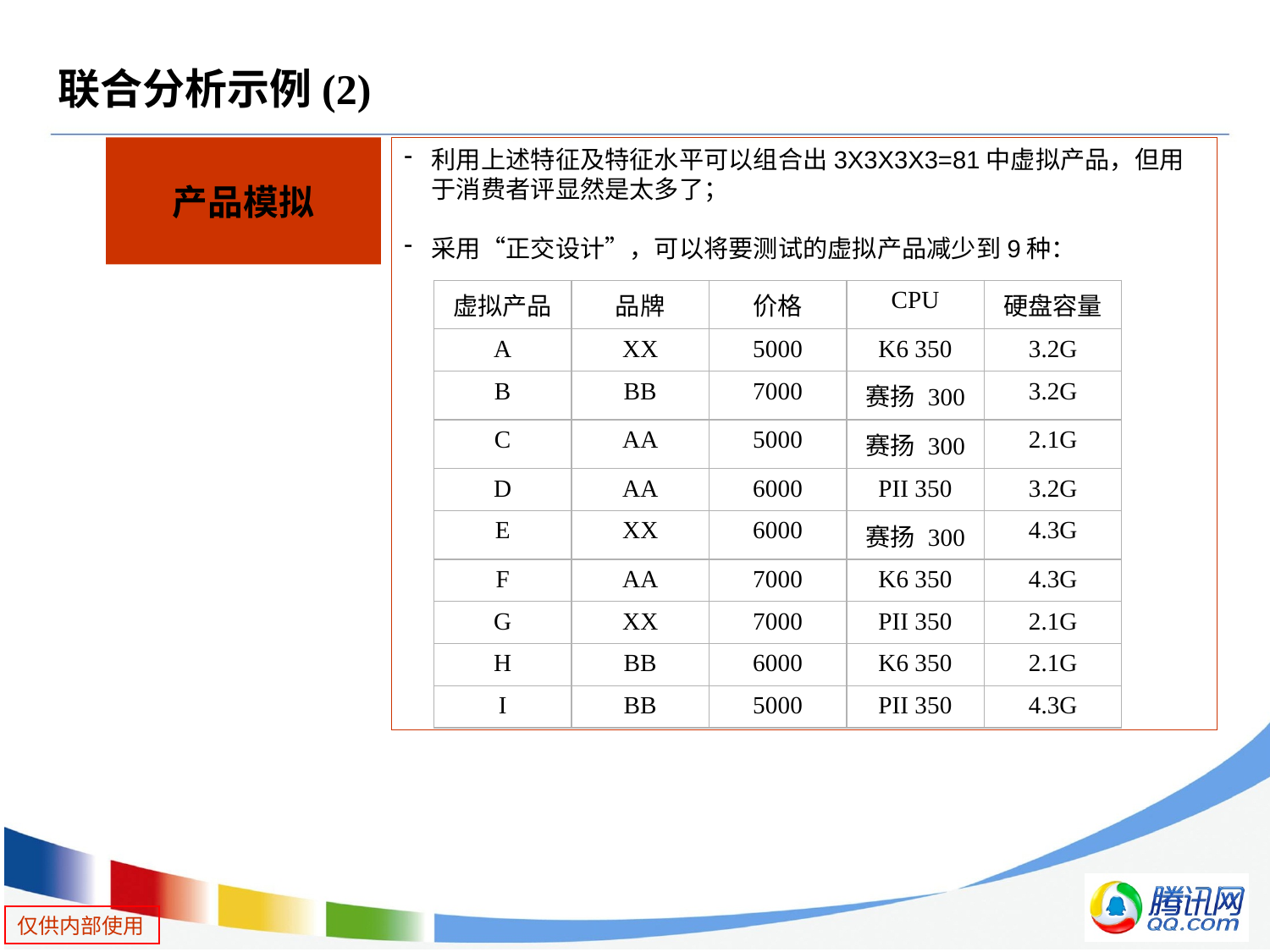

# 联合分析示例(2)
产品模拟
利用上述特征及特征水平可以组合出3X3X3X3=81中虚拟产品，但用于消费者评显然是太多了；

采用“正交设计”，可以将要测试的虚拟产品减少到9种：
| 虚拟产品 | 品牌 | 价格 | CPU | 硬盘容量 |
| --- | --- | --- | --- | --- |
| A | XX | 5000 | K6 350 | 3.2G |
| B | BB | 7000 | 赛扬 300 | 3.2G |
| C | AA | 5000 | 赛扬 300 | 2.1G |
| D | AA | 6000 | PII 350 | 3.2G |
| E | XX | 6000 | 赛扬 300 | 4.3G |
| F | AA | 7000 | K6 350 | 4.3G |
| G | XX | 7000 | PII 350 | 2.1G |
| H | BB | 6000 | K6 350 | 2.1G |
| I | BB | 5000 | PII 350 | 4.3G |